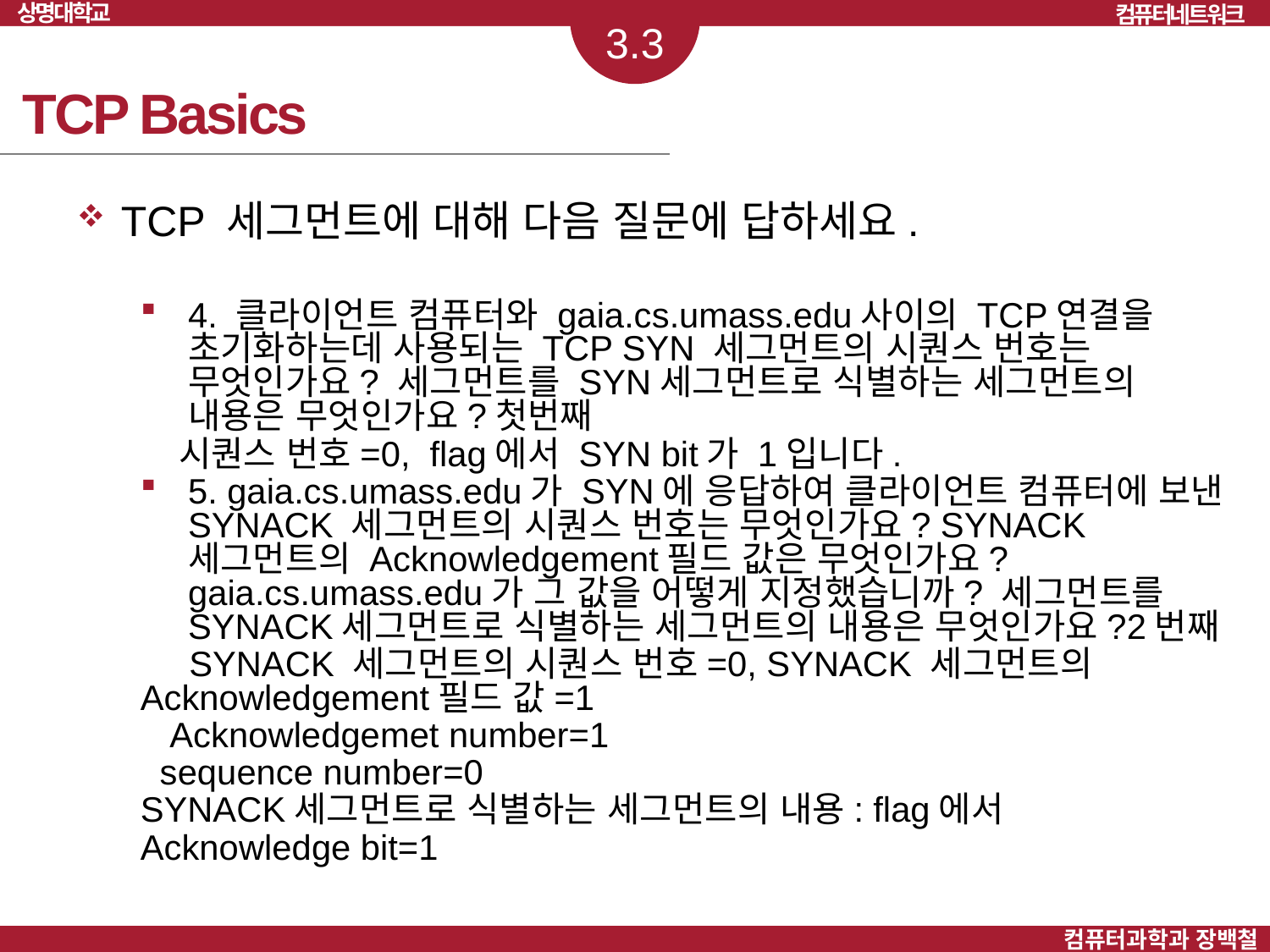

상명대학교
컴퓨터네트워크
3.3

TCP Basics
 TCP 세그먼트에 대해 다음 질문에 답하세요.

4. 클라이언트 컴퓨터와 gaia.cs.umass.edu사이의 TCP연결을 초기화하는데 사용되는 TCP SYN 세그먼트의 시퀀스 번호는 무엇인가요? 세그먼트를 SYN세그먼트로 식별하는 세그먼트의 내용은 무엇인가요?첫번째
   시퀀스 번호=0,  flag에서 SYN bit가 1입니다.
5. gaia.cs.umass.edu가 SYN에 응답하여 클라이언트 컴퓨터에 보낸 SYNACK 세그먼트의 시퀀스 번호는 무엇인가요? SYNACK 세그먼트의 Acknowledgement필드 값은 무엇인가요? gaia.cs.umass.edu가 그 값을 어떻게 지정했습니까? 세그먼트를 SYNACK세그먼트로 식별하는 세그먼트의 내용은 무엇인가요?2번째
     SYNACK 세그먼트의 시퀀스 번호=0, SYNACK 세그먼트의 Acknowledgement필드 값=1
   Acknowledgemet number=1
  sequence number=0
SYNACK세그먼트로 식별하는 세그먼트의 내용: flag에서
Acknowledge bit=1

컴퓨터과학과 장백철